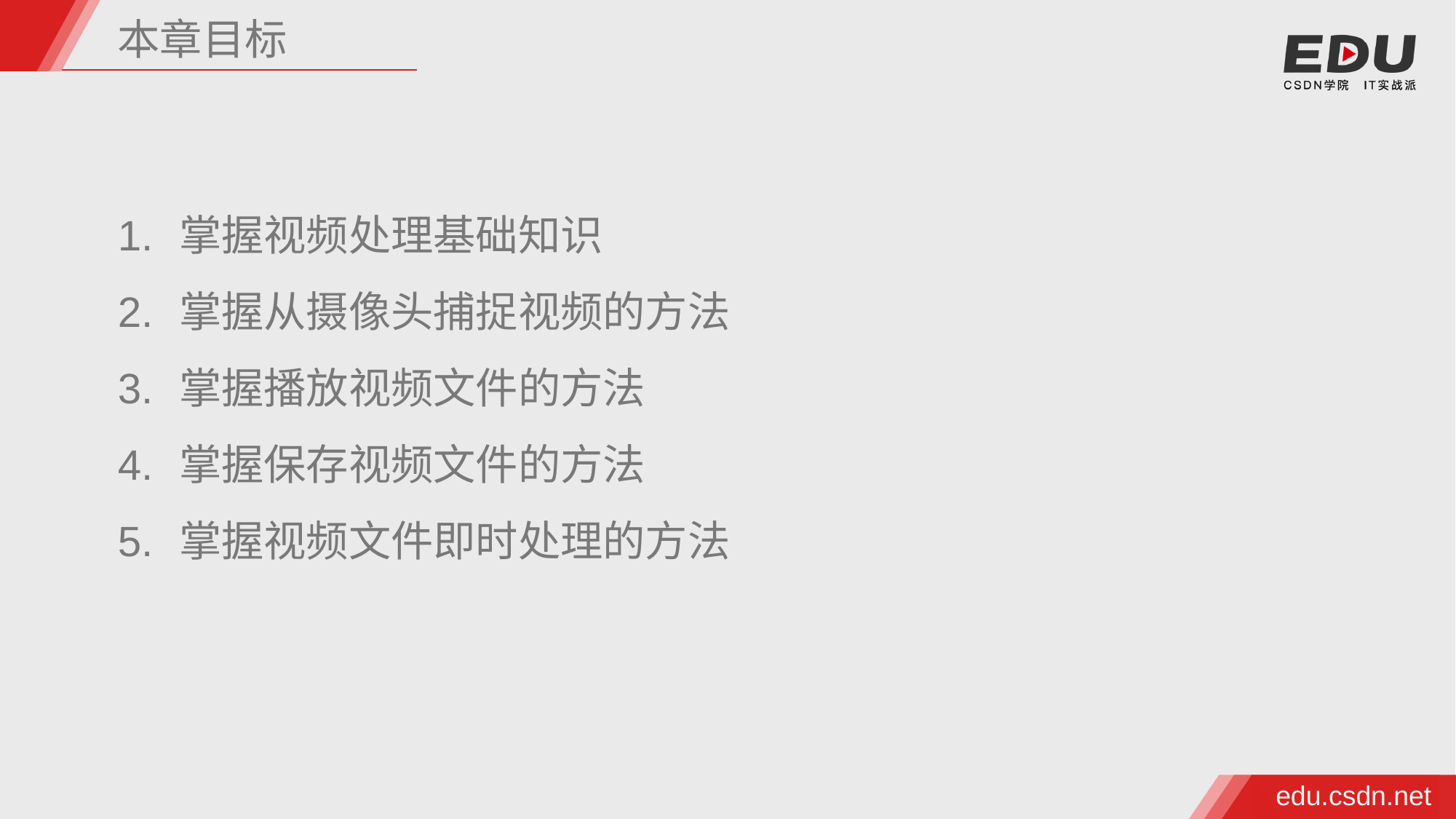

本章目标
掌握视频处理基础知识
掌握从摄像头捕捉视频的方法
掌握播放视频文件的方法
掌握保存视频文件的方法
掌握视频文件即时处理的方法